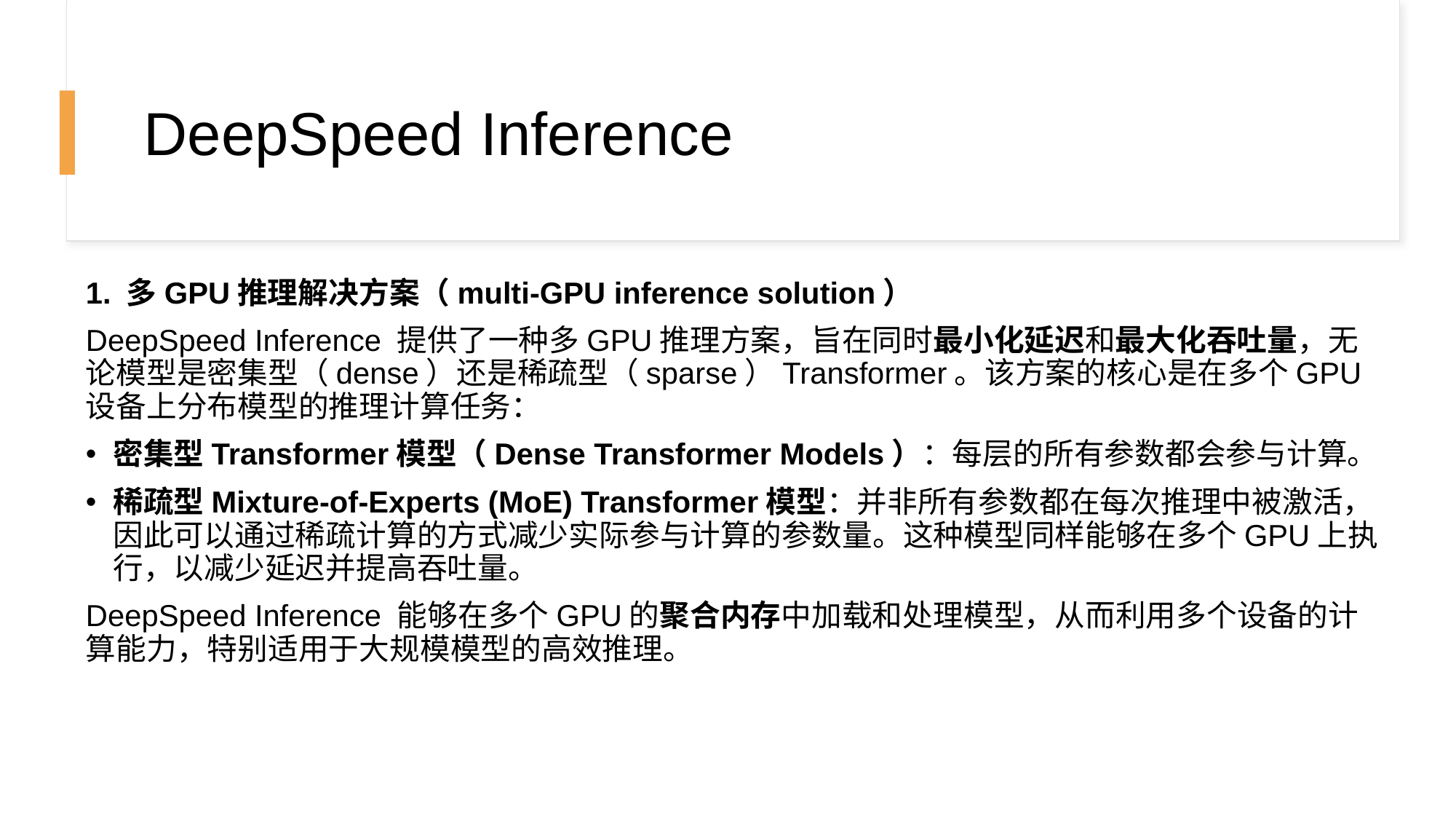

# DeepSpeed Inference

1. 多GPU推理解决方案（multi-GPU inference solution）
DeepSpeed Inference 提供了一种多GPU推理方案，旨在同时最小化延迟和最大化吞吐量，无论模型是密集型（dense）还是稀疏型（sparse）Transformer。该方案的核心是在多个GPU设备上分布模型的推理计算任务：
密集型Transformer模型（Dense Transformer Models）：每层的所有参数都会参与计算。
稀疏型Mixture-of-Experts (MoE) Transformer模型：并非所有参数都在每次推理中被激活，因此可以通过稀疏计算的方式减少实际参与计算的参数量。这种模型同样能够在多个GPU上执行，以减少延迟并提高吞吐量。
DeepSpeed Inference 能够在多个GPU的聚合内存中加载和处理模型，从而利用多个设备的计算能力，特别适用于大规模模型的高效推理。